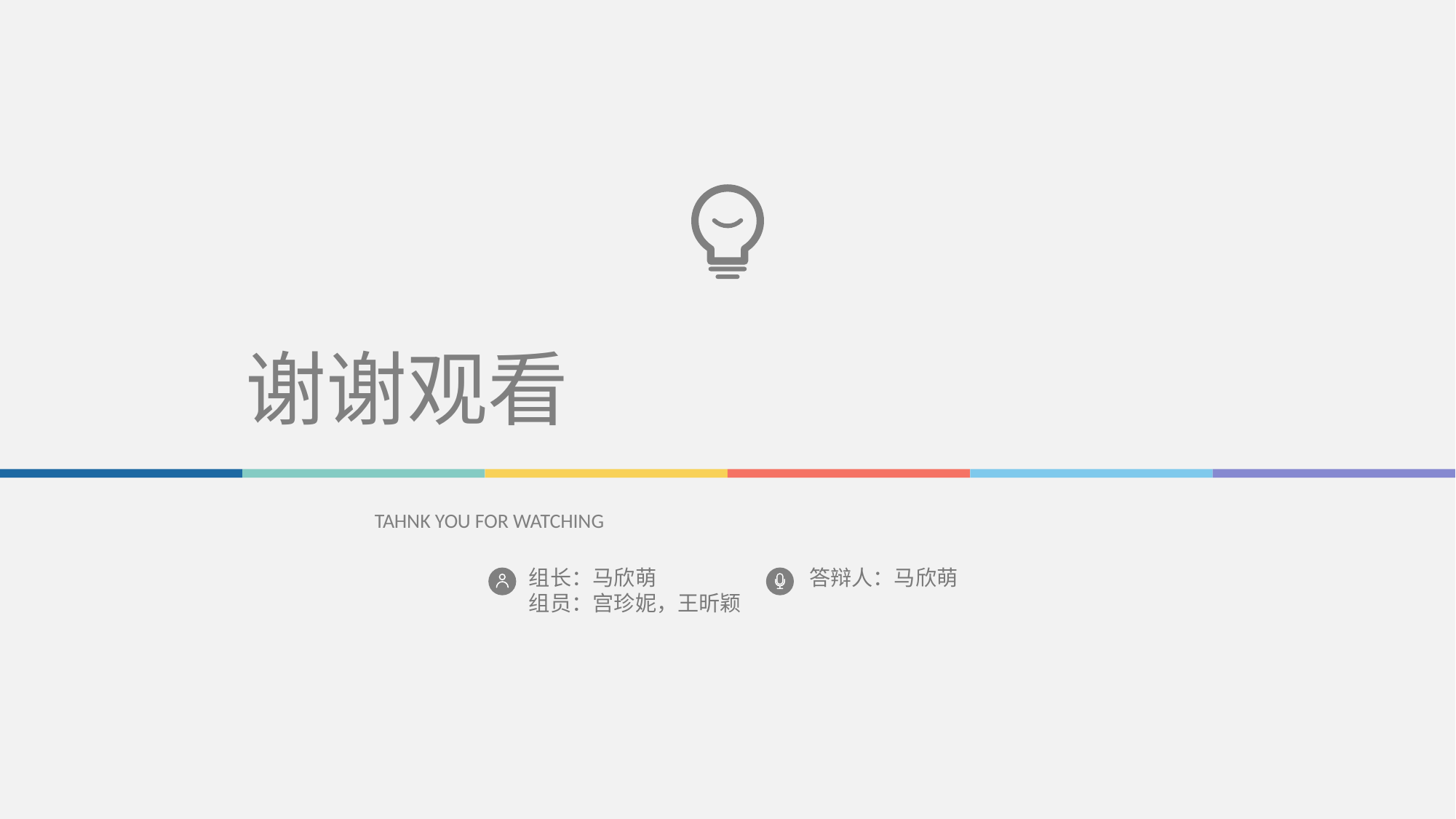

谢谢观看

TAHNK YOU FOR WATCHING
组长：马欣萌
组员：宫珍妮，王昕颖
答辩人：马欣萌